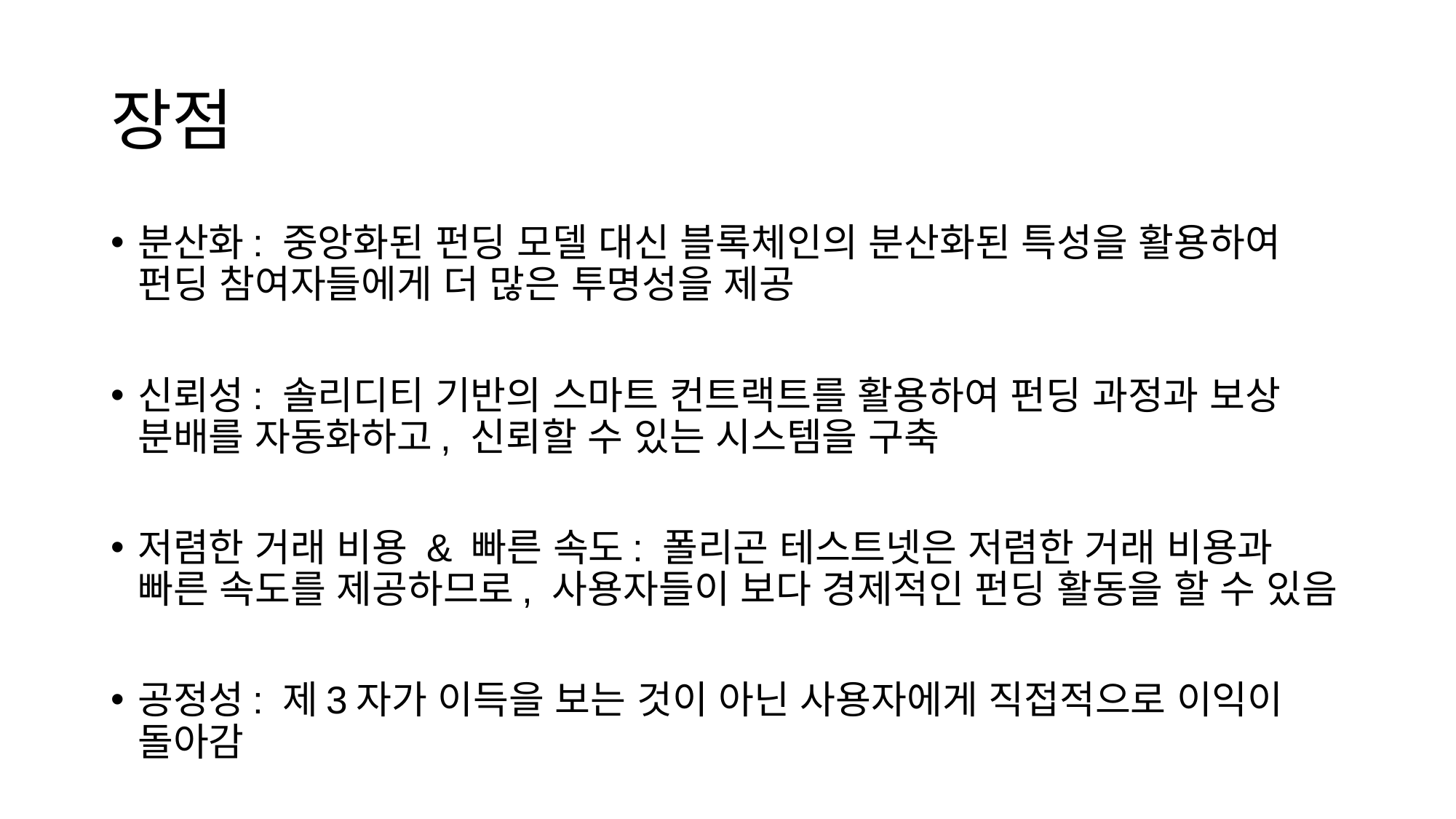

# 장점
분산화: 중앙화된 펀딩 모델 대신 블록체인의 분산화된 특성을 활용하여 펀딩 참여자들에게 더 많은 투명성을 제공

신뢰성: 솔리디티 기반의 스마트 컨트랙트를 활용하여 펀딩 과정과 보상 분배를 자동화하고, 신뢰할 수 있는 시스템을 구축

저렴한 거래 비용 & 빠른 속도: 폴리곤 테스트넷은 저렴한 거래 비용과 빠른 속도를 제공하므로, 사용자들이 보다 경제적인 펀딩 활동을 할 수 있음

공정성: 제3자가 이득을 보는 것이 아닌 사용자에게 직접적으로 이익이 돌아감